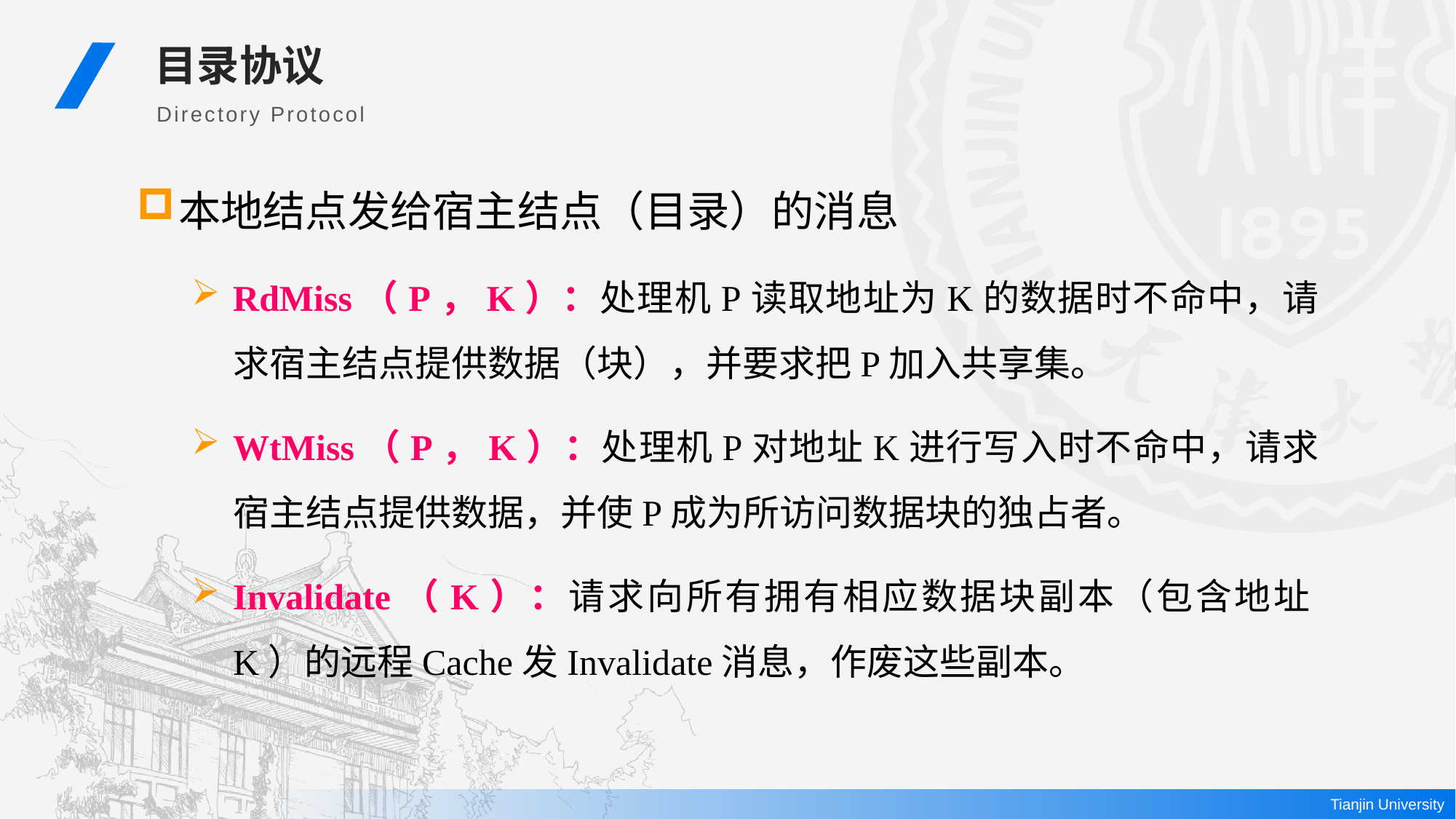

目录协议
Directory Protocol
本地结点发给宿主结点（目录）的消息
RdMiss（P，K）：处理机P读取地址为K的数据时不命中，请求宿主结点提供数据（块），并要求把P加入共享集。
WtMiss（P，K）：处理机P对地址K进行写入时不命中，请求宿主结点提供数据，并使P成为所访问数据块的独占者。
Invalidate（K）：请求向所有拥有相应数据块副本（包含地址K）的远程Cache发Invalidate消息，作废这些副本。